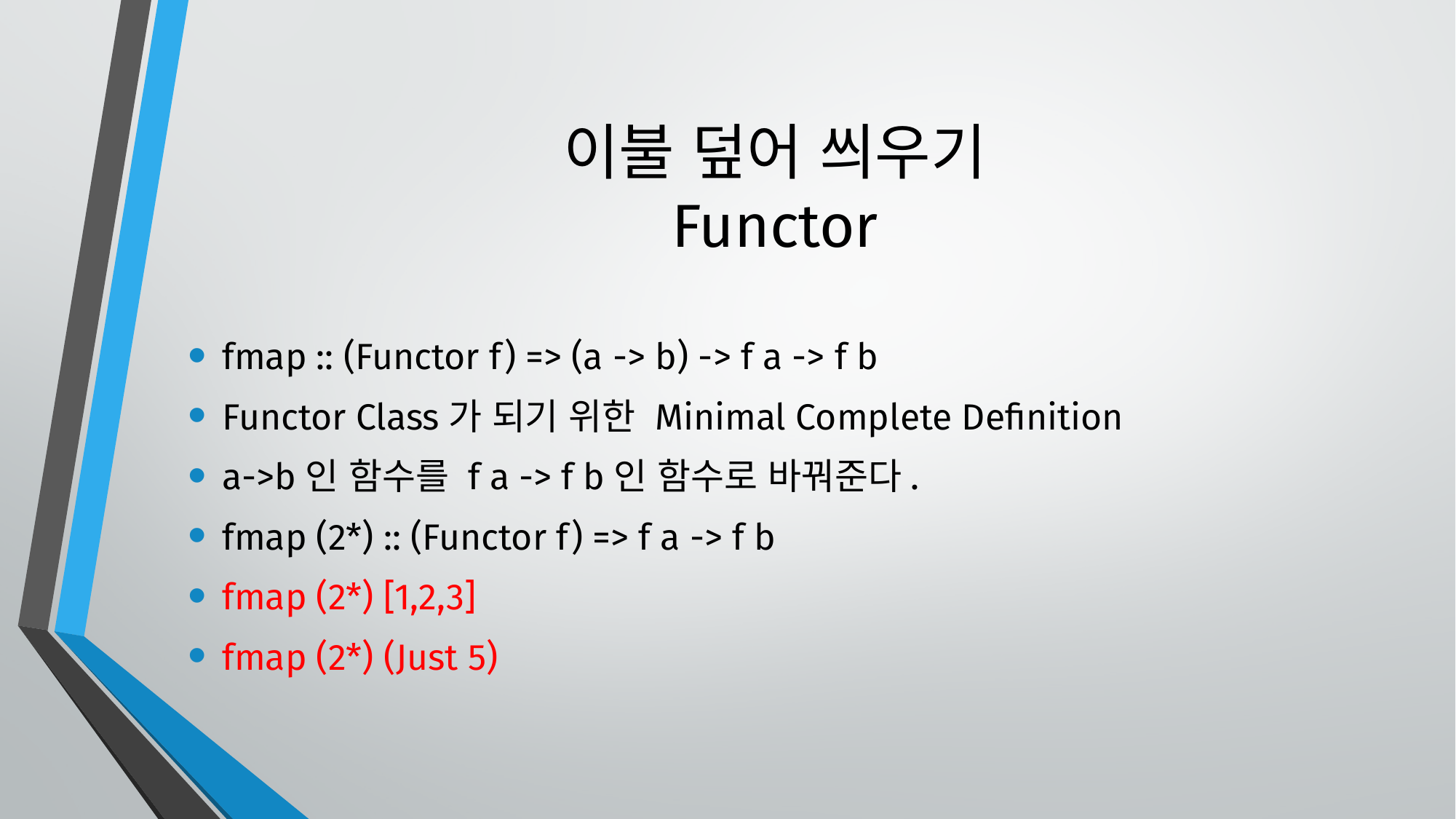

# 이불 덮어 씌우기 Functor
fmap :: (Functor f) => (a -> b) -> f a -> f b
Functor Class가 되기 위한 Minimal Complete Definition
a->b인 함수를 f a -> f b인 함수로 바꿔준다.
fmap (2*) :: (Functor f) => f a -> f b
fmap (2*) [1,2,3]
fmap (2*) (Just 5)